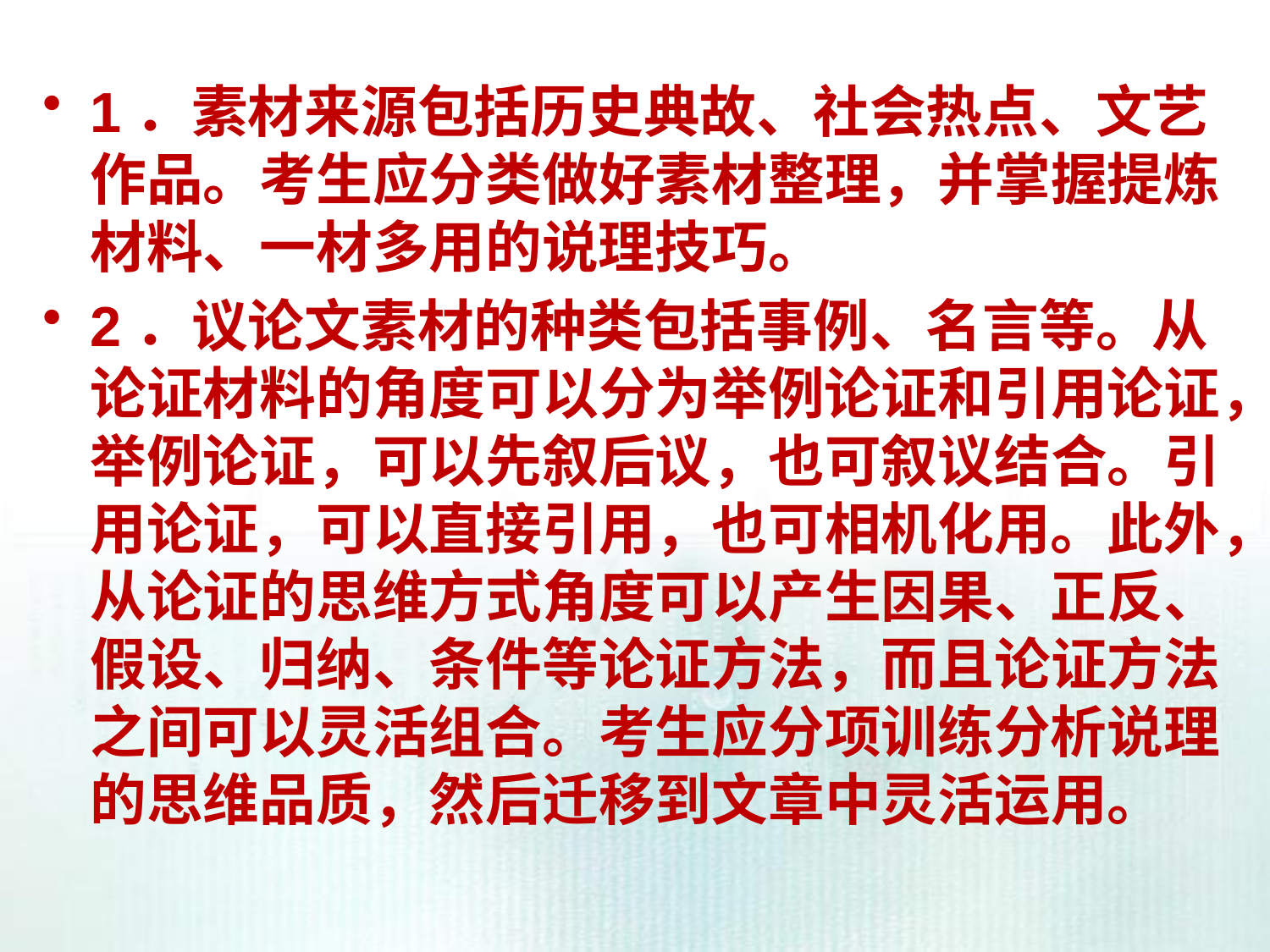

1．素材来源包括历史典故、社会热点、文艺作品。考生应分类做好素材整理，并掌握提炼材料、一材多用的说理技巧。
2．议论文素材的种类包括事例、名言等。从论证材料的角度可以分为举例论证和引用论证，举例论证，可以先叙后议，也可叙议结合。引用论证，可以直接引用，也可相机化用。此外，从论证的思维方式角度可以产生因果、正反、假设、归纳、条件等论证方法，而且论证方法之间可以灵活组合。考生应分项训练分析说理的思维品质，然后迁移到文章中灵活运用。